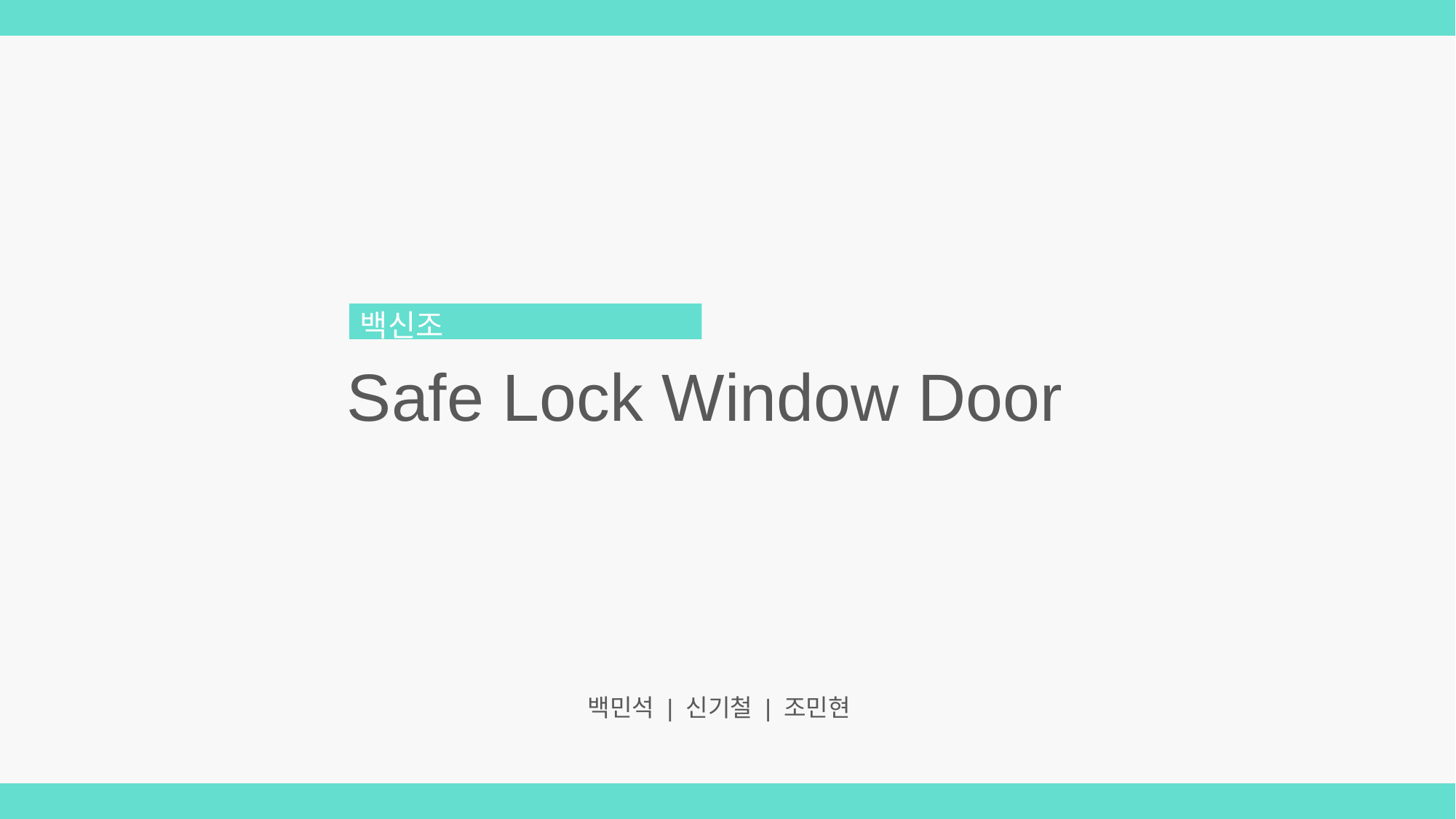

백신조

Safe Lock Window Door
백민석 | 신기철 | 조민현